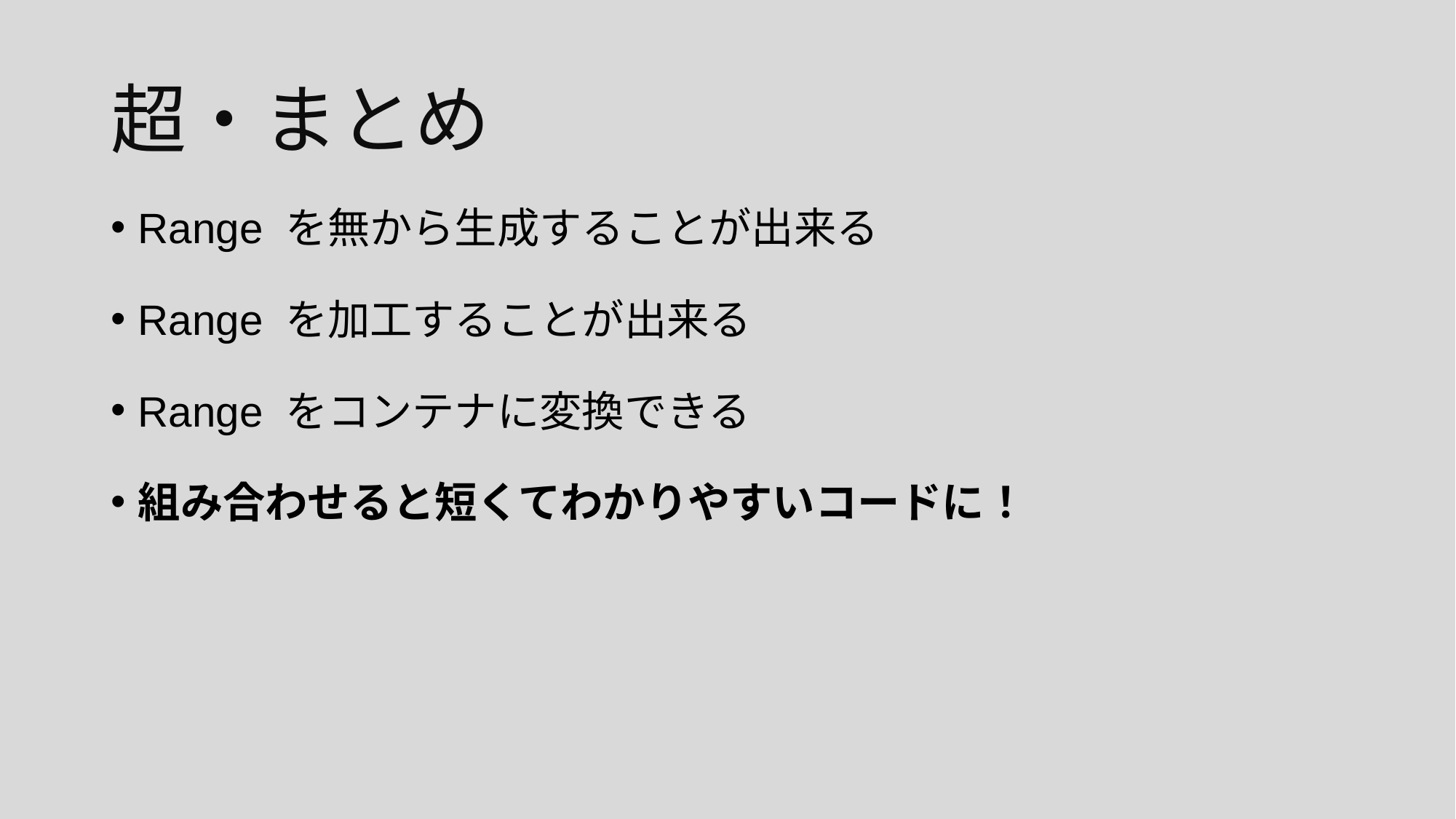

# 超・まとめ
Range を無から生成することが出来る
Range を加工することが出来る
Range をコンテナに変換できる
組み合わせると短くてわかりやすいコードに！